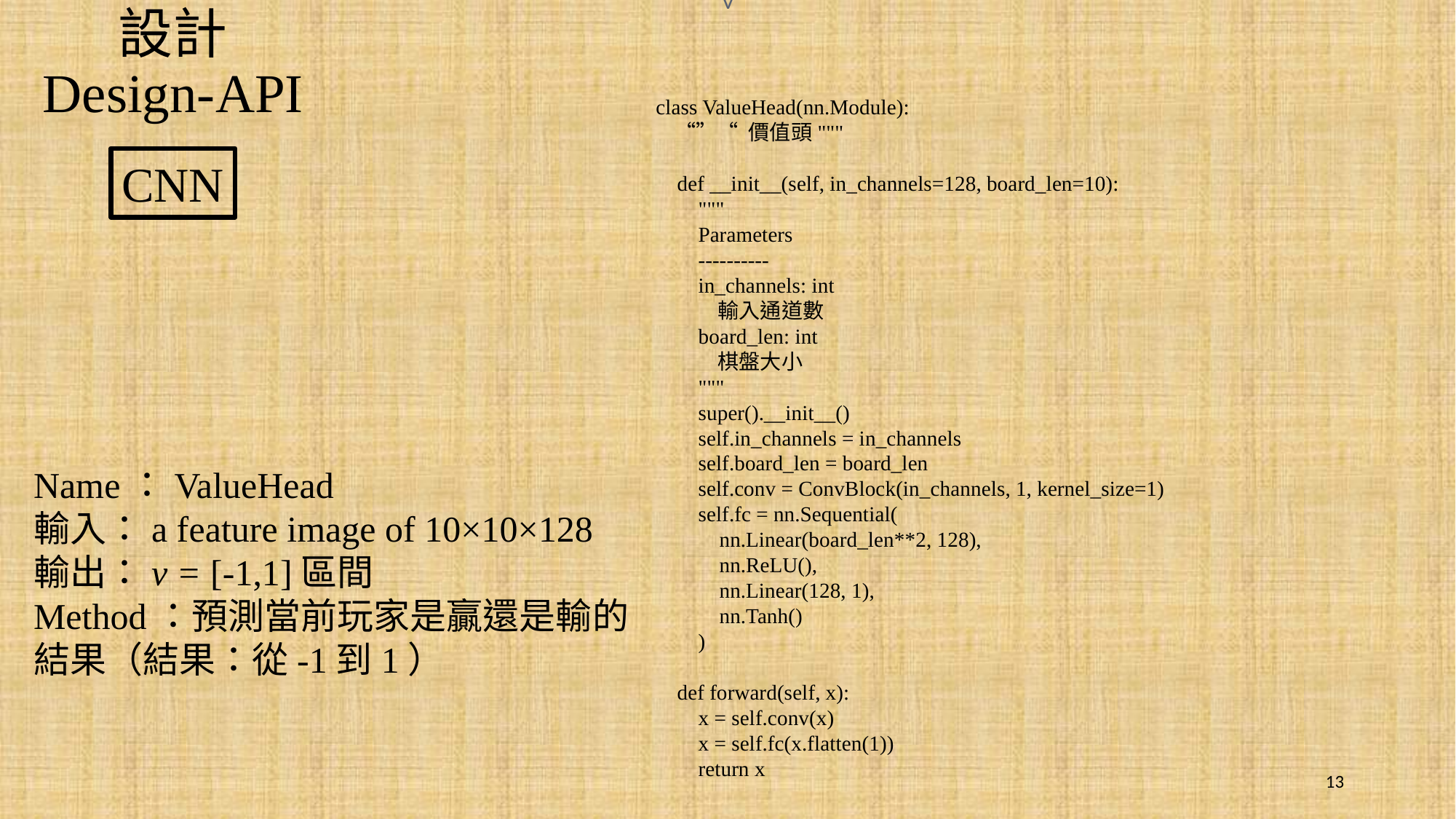

# 設計 Design-API
 v
class ValueHead(nn.Module):
    “”“ 價值頭"""

    def __init__(self, in_channels=128, board_len=10):
        """
        Parameters
        ----------
        in_channels: int
            輸入通道數
        board_len: int
            棋盤大小
        """
        super().__init__()
        self.in_channels = in_channels
        self.board_len = board_len
        self.conv = ConvBlock(in_channels, 1, kernel_size=1)
        self.fc = nn.Sequential(
            nn.Linear(board_len**2, 128),
            nn.ReLU(),
            nn.Linear(128, 1),
            nn.Tanh()
        )

    def forward(self, x):
        x = self.conv(x)
        x = self.fc(x.flatten(1))
        return x
CNN
Name：ValueHead
輸入：a feature image of 10×10×128
輸出：v = [-1,1]區間
Method：預測當前玩家是贏還是輸的結果（結果：從-1到1）
13